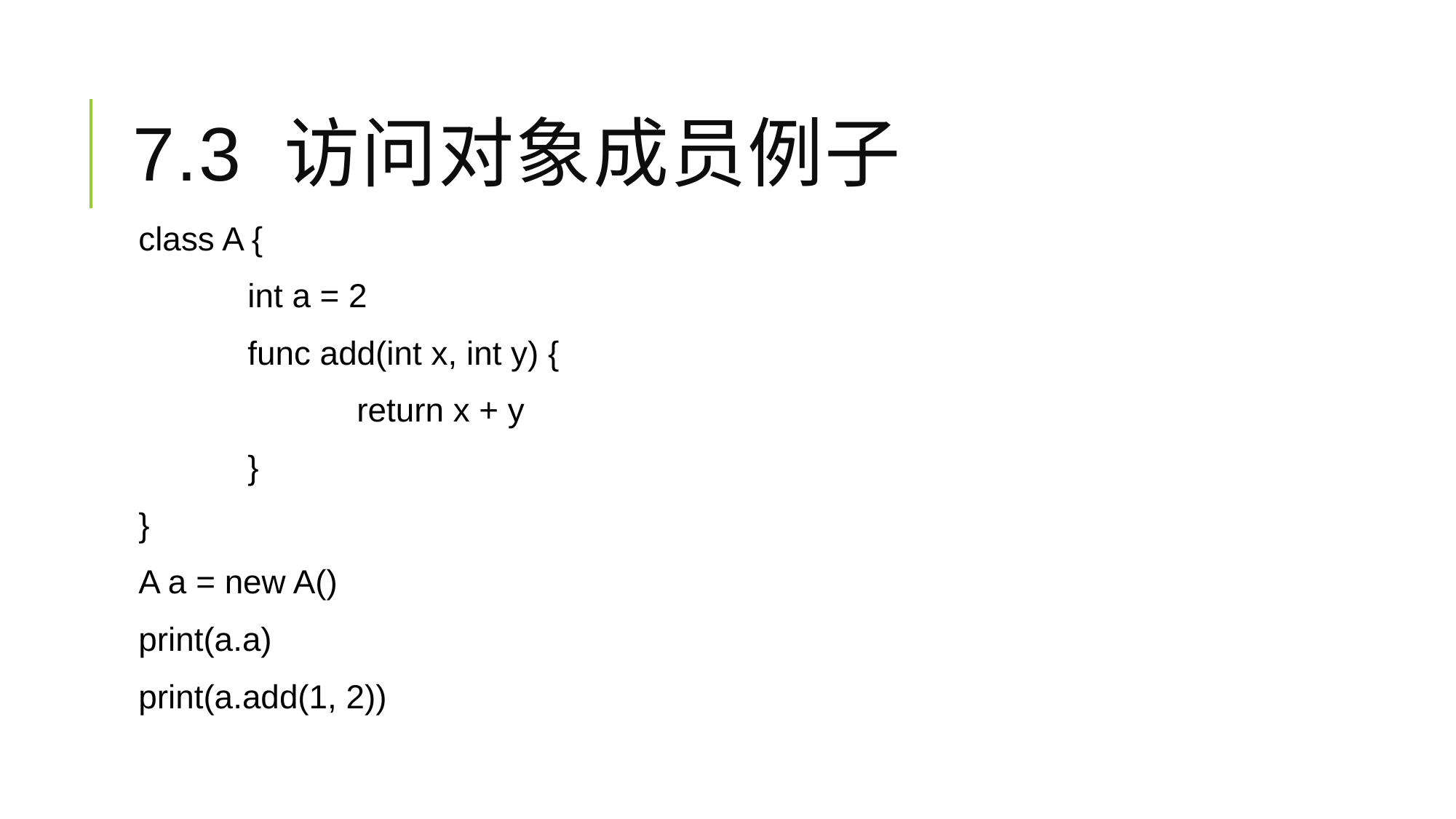

# 7.3 访问对象成员例子
class A {
	int a = 2
	func add(int x, int y) {
		return x + y
	}
}
A a = new A()
print(a.a)
print(a.add(1, 2))